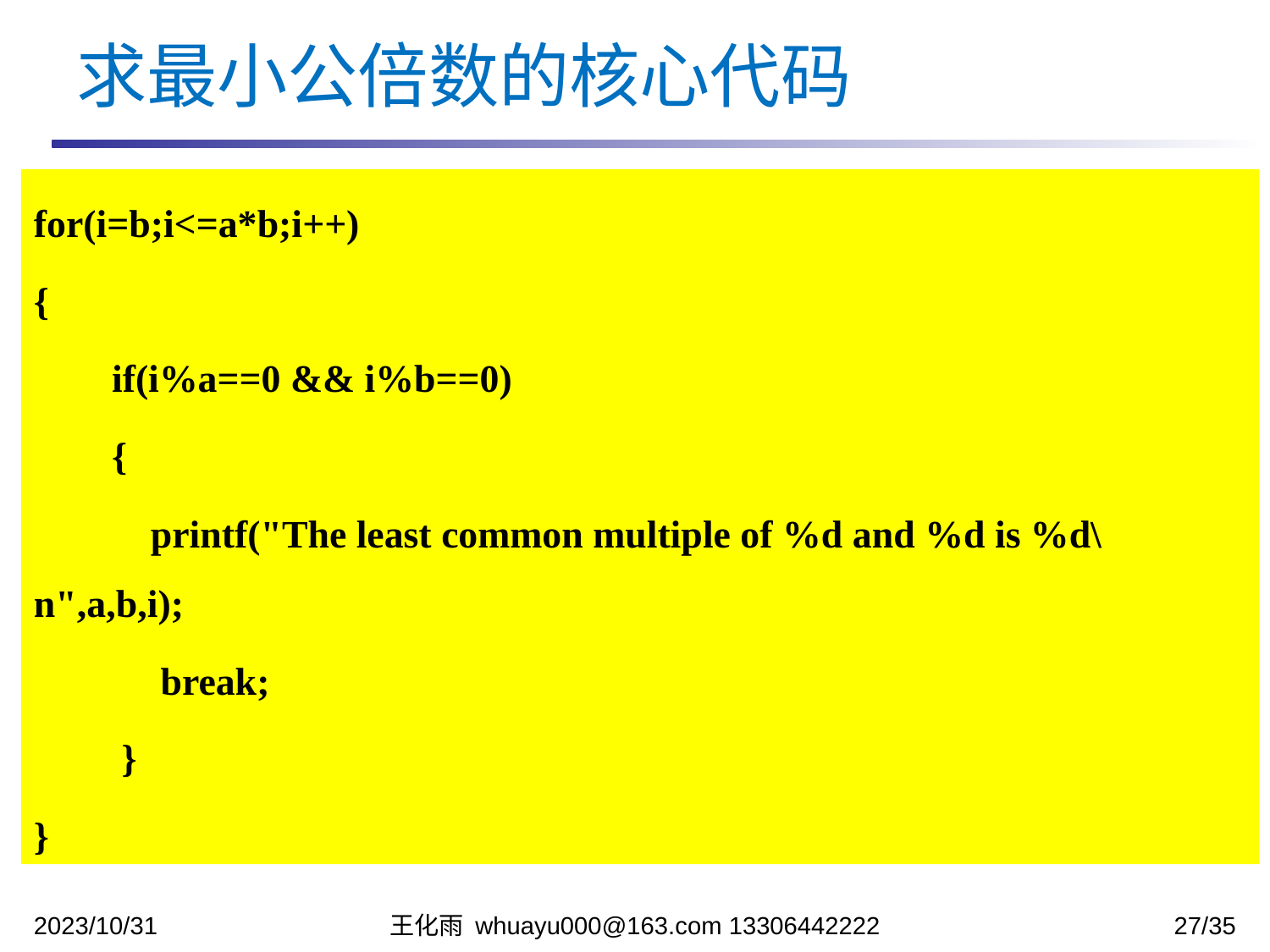

求最小公倍数的核心代码
for(i=b;i<=a*b;i++)
{
        if(i%a==0 && i%b==0)
        {
            printf("The least common multiple of %d and %d is %d\n",a,b,i);
             break;
         }
}

2023/10/31
王化雨 whuayu000@163.com 13306442222
27/35